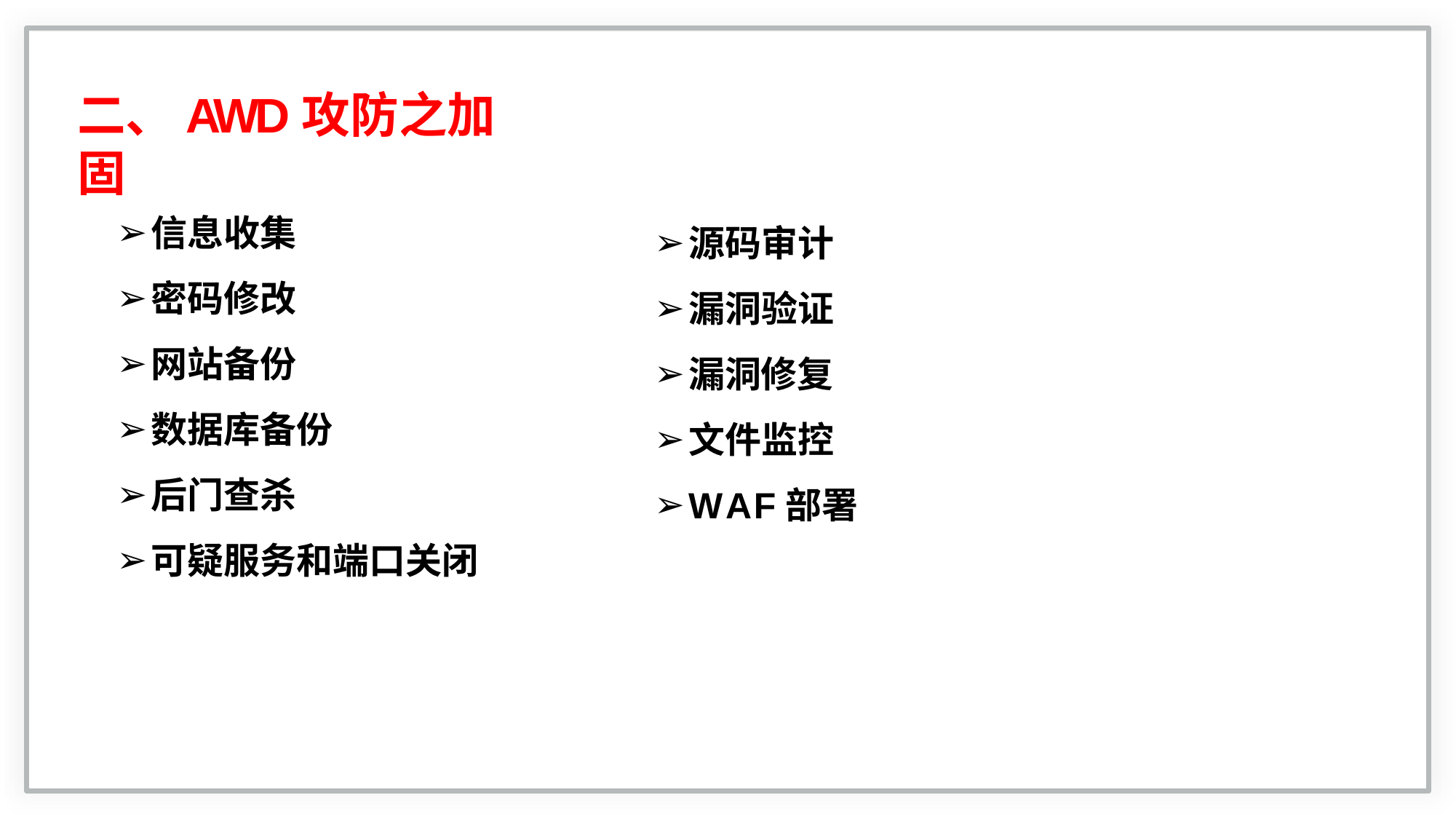

# 二、AWD攻防之加固
信息收集
密码修改
网站备份
数据库备份
后门查杀
可疑服务和端口关闭
源码审计
漏洞验证
漏洞修复
文件监控
WAF部署